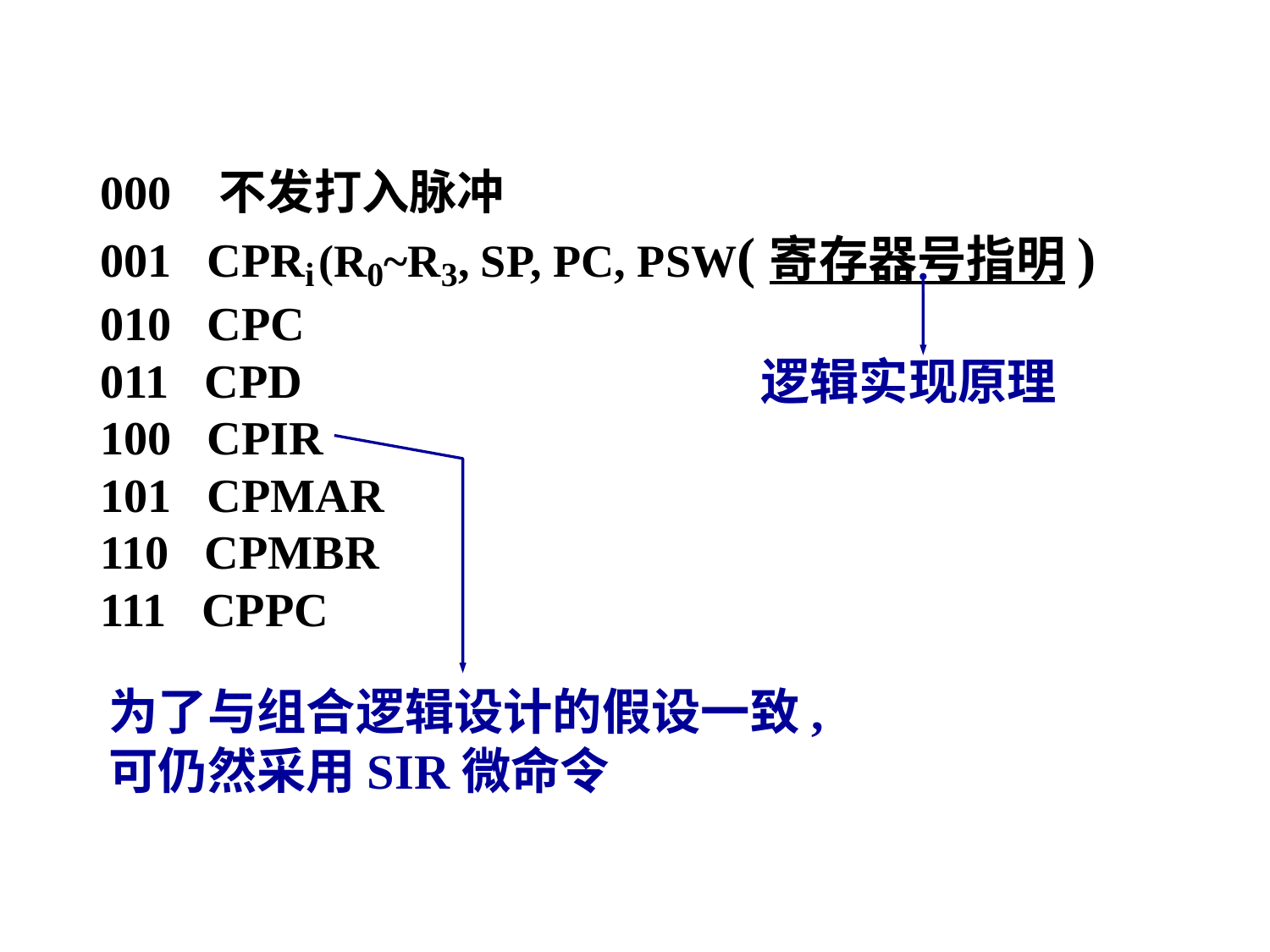

000   不发打入脉冲
001   CPRi (R0~R3, SP, PC, PSW(寄存器号指明)
010   CPC
011   CPD
100   CPIR
101   CPMAR
110   CPMBR
111   CPPC

逻辑实现原理

为了与组合逻辑设计的假设一致, 可仍然采用SIR微命令